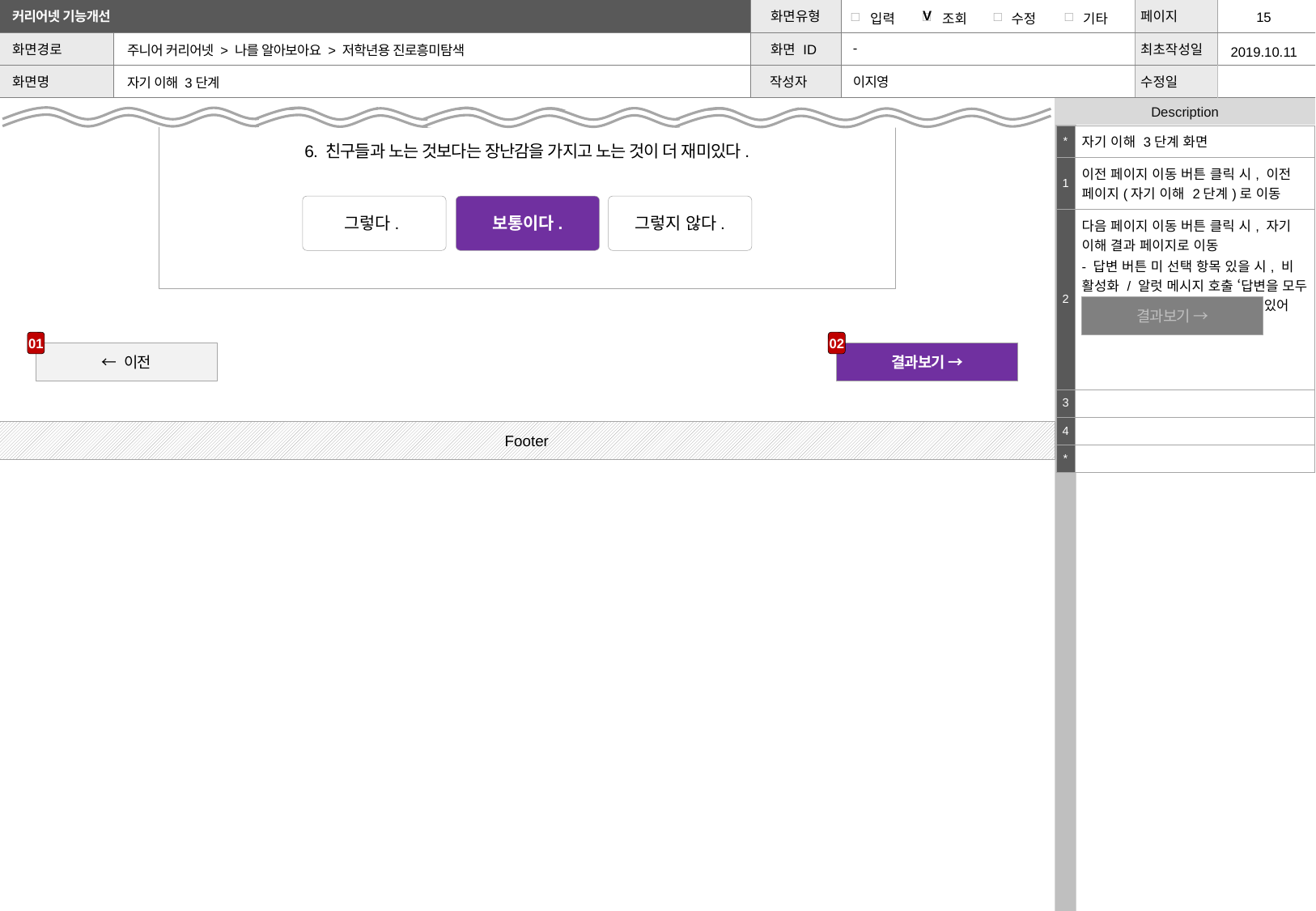

|  |  | V |  |  |  |  |  |
| --- | --- | --- | --- | --- | --- | --- | --- |
2019.10.11
주니어 커리어넷 > 나를 알아보아요 > 저학년용 진로흥미탐색
-
이지영
자기 이해 3단계

6. 친구들과 노는 것보다는 장난감을 가지고 노는 것이 더 재미있다.

| \* | 자기 이해 3단계 화면 |
| --- | --- |
| 1 | 이전 페이지 이동 버튼 클릭 시, 이전 페이지(자기 이해 2단계)로 이동 |
| 2 | 다음 페이지 이동 버튼 클릭 시, 자기 이해 결과 페이지로 이동 - 답변 버튼 미 선택 항목 있을 시, 비 활성화 / 알럿 메시지 호출 ‘답변을 모두 완료해야 다음 단계로 넘어갈 수 있어요.’ |
| 3 |  |
| 4 |  |
| \* |  |
그렇다.
보통이다.
그렇지 않다.
결과보기 →
01
02
← 이전
결과보기 →
Footer